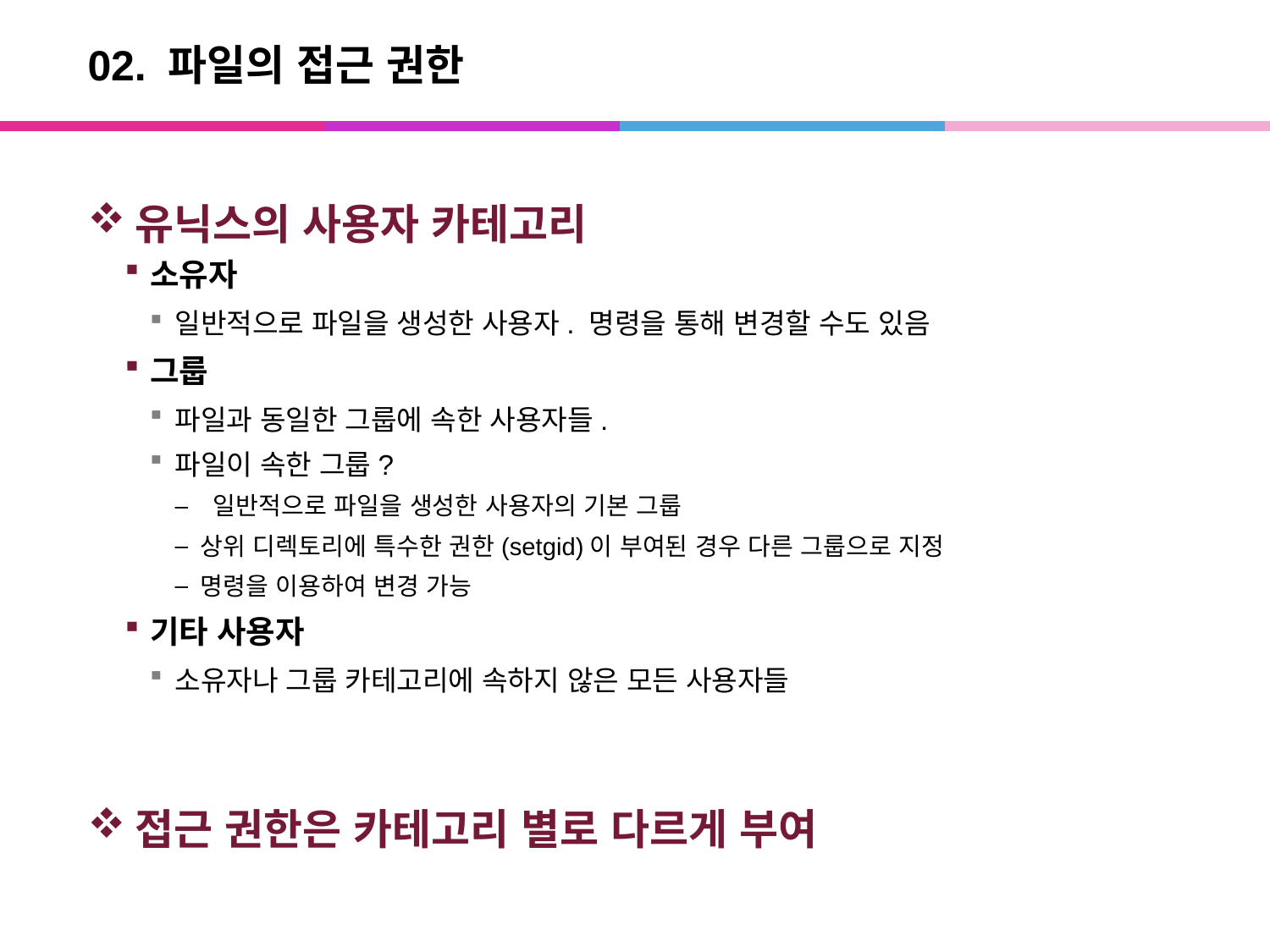

# 02. 파일의 접근 권한
유닉스의 사용자 카테고리
소유자
일반적으로 파일을 생성한 사용자. 명령을 통해 변경할 수도 있음
그룹
파일과 동일한 그룹에 속한 사용자들.
파일이 속한 그룹?
 일반적으로 파일을 생성한 사용자의 기본 그룹
상위 디렉토리에 특수한 권한(setgid)이 부여된 경우 다른 그룹으로 지정
명령을 이용하여 변경 가능
기타 사용자
소유자나 그룹 카테고리에 속하지 않은 모든 사용자들

접근 권한은 카테고리 별로 다르게 부여